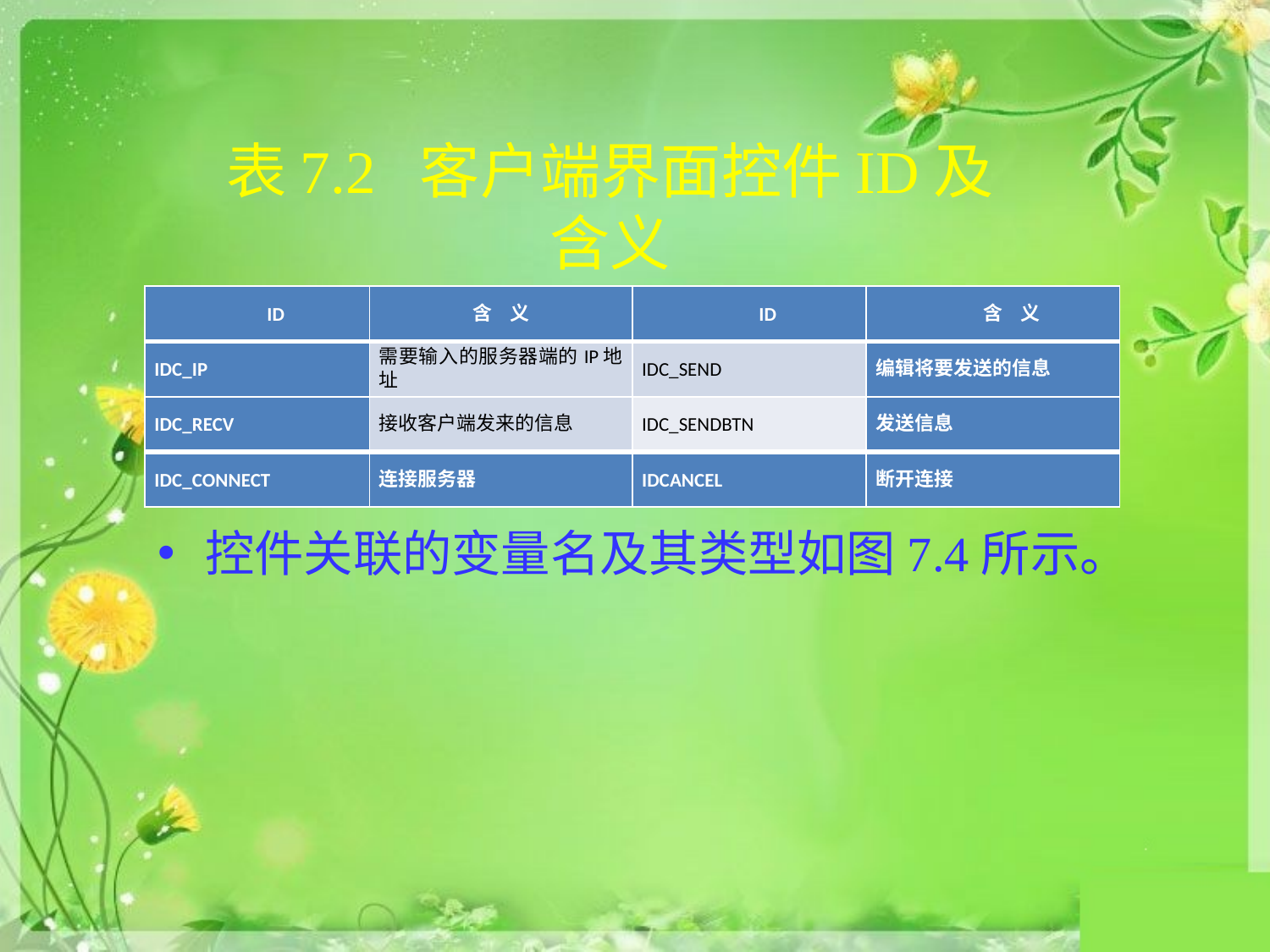

# 表7.2  客户端界面控件ID及含义
| ID | 含 义 | ID | 含 义 |
| --- | --- | --- | --- |
| IDC\_IP | 需要输入的服务器端的IP地址 | IDC\_SEND | 编辑将要发送的信息 |
| IDC\_RECV | 接收客户端发来的信息 | IDC\_SENDBTN | 发送信息 |
| IDC\_CONNECT | 连接服务器 | IDCANCEL | 断开连接 |
控件关联的变量名及其类型如图7.4所示。